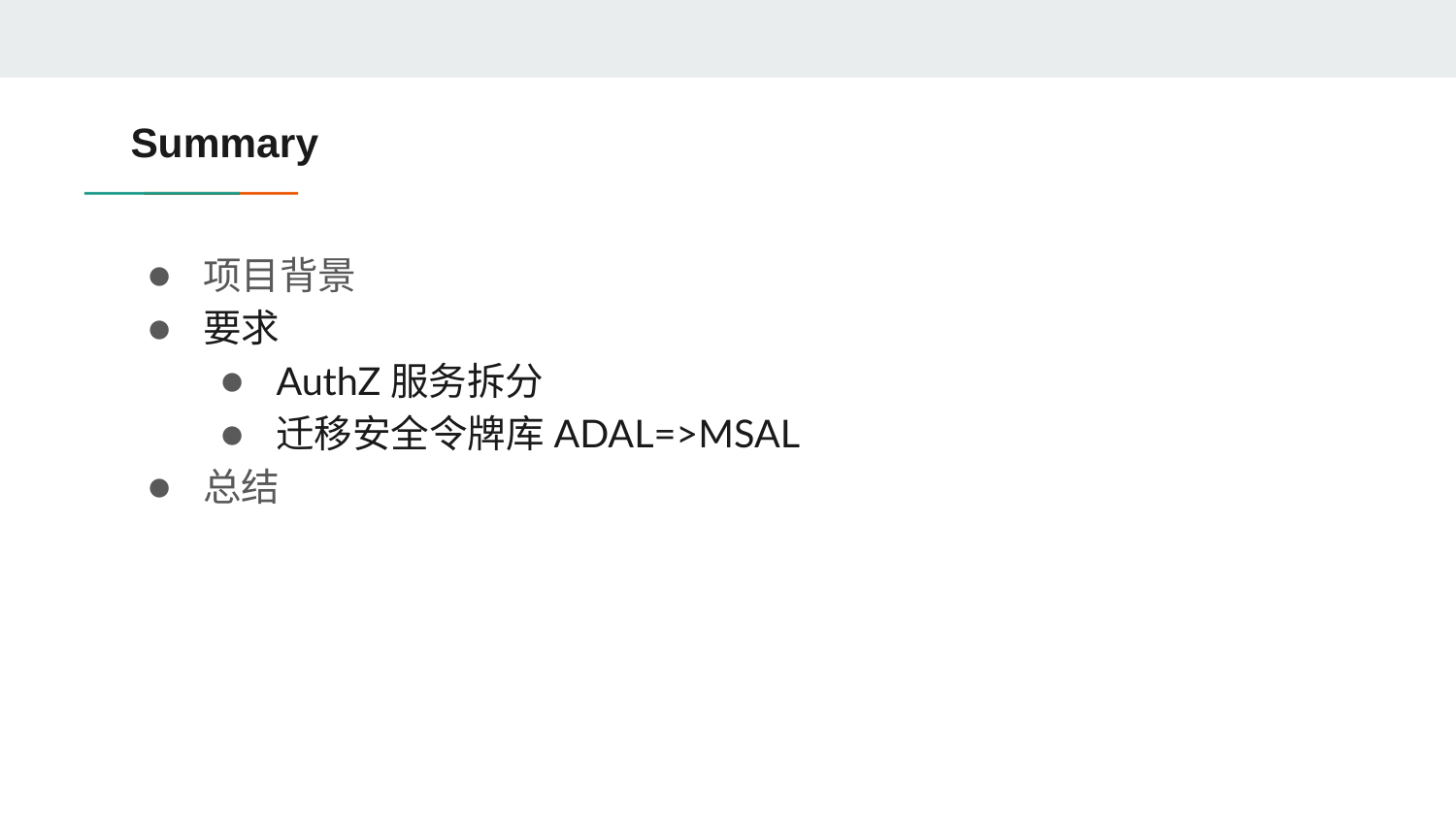

# Summary
项目背景
要求
AuthZ服务拆分
迁移安全令牌库ADAL=>MSAL
总结